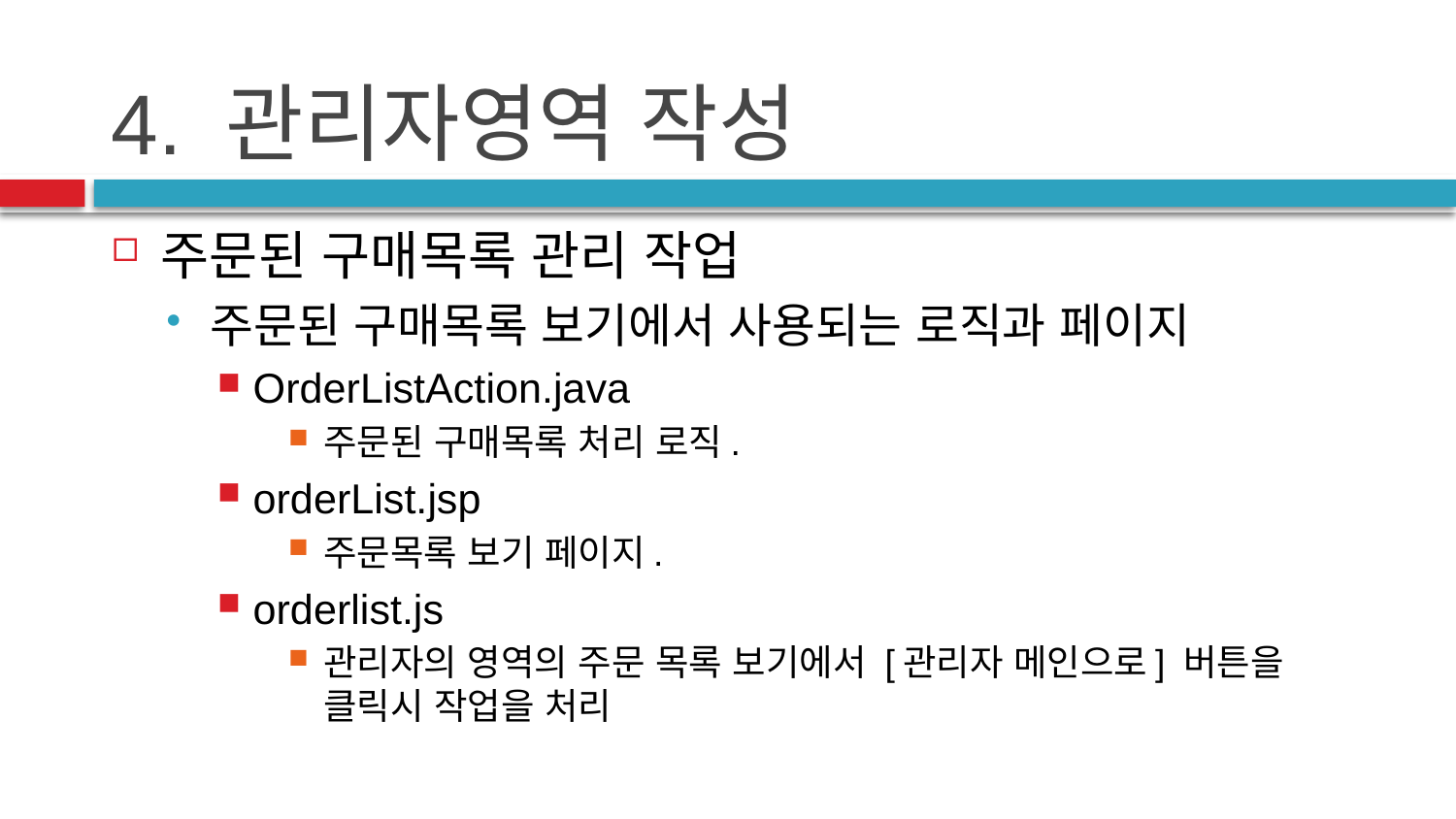

# 4. 관리자영역 작성
주문된 구매목록 관리 작업
주문된 구매목록 보기에서 사용되는 로직과 페이지
OrderListAction.java
주문된 구매목록 처리 로직.
orderList.jsp
주문목록 보기 페이지.
orderlist.js
관리자의 영역의 주문 목록 보기에서 [관리자 메인으로] 버튼을 클릭시 작업을 처리